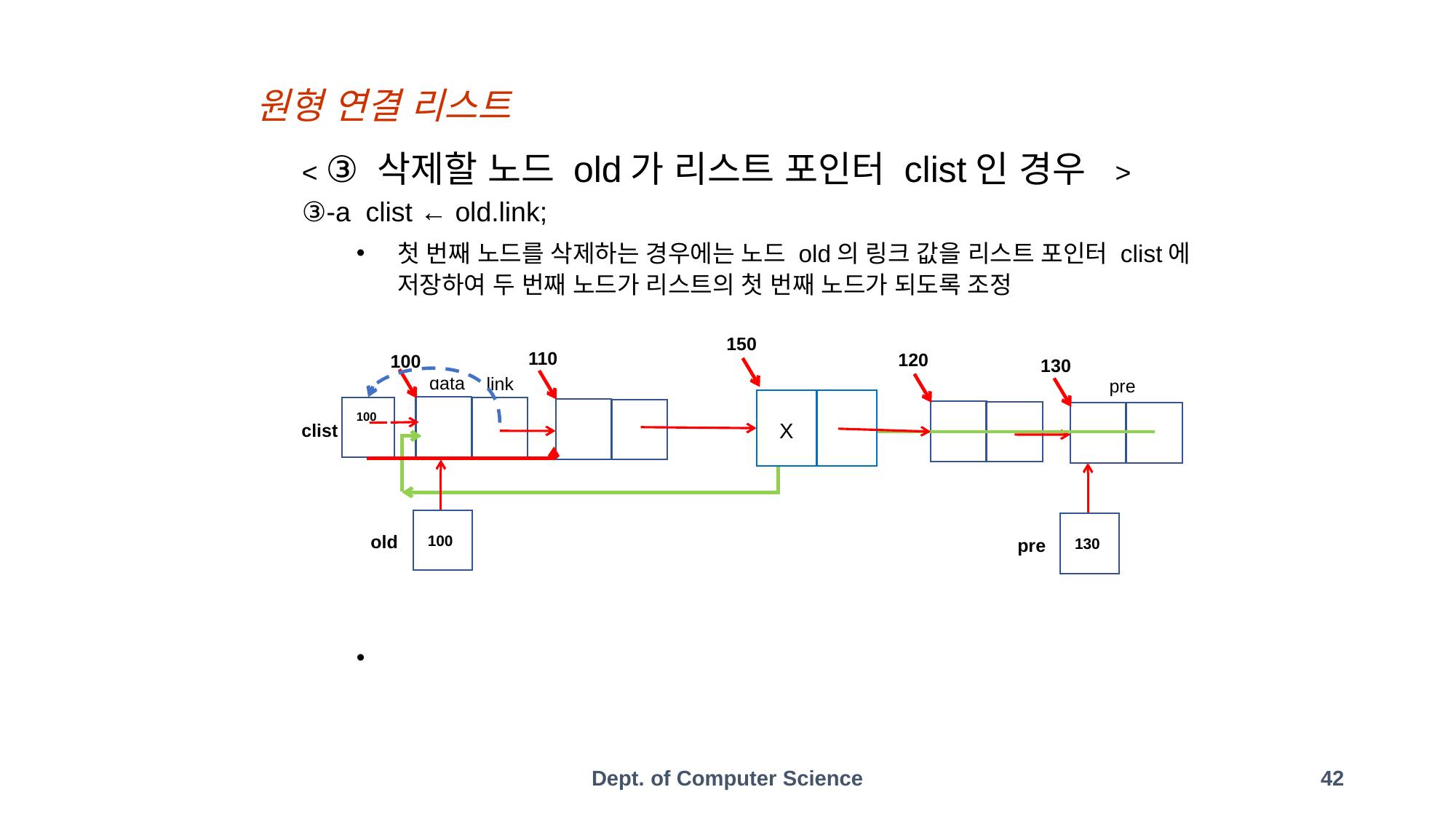

원형 연결 리스트
< ③ 삭제할 노드 old가 리스트 포인터 clist인 경우  >
③-a  clist ← old.link;
첫 번째 노드를 삭제하는 경우에는 노드 old의 링크 값을 리스트 포인터 clist에 저장하여 두 번째 노드가 리스트의 첫 번째 노드가 되도록 조정

150
110
120
100
130
data
link
pre

100
X
clist

old
100

pre
130
Dept. of Computer Science
42